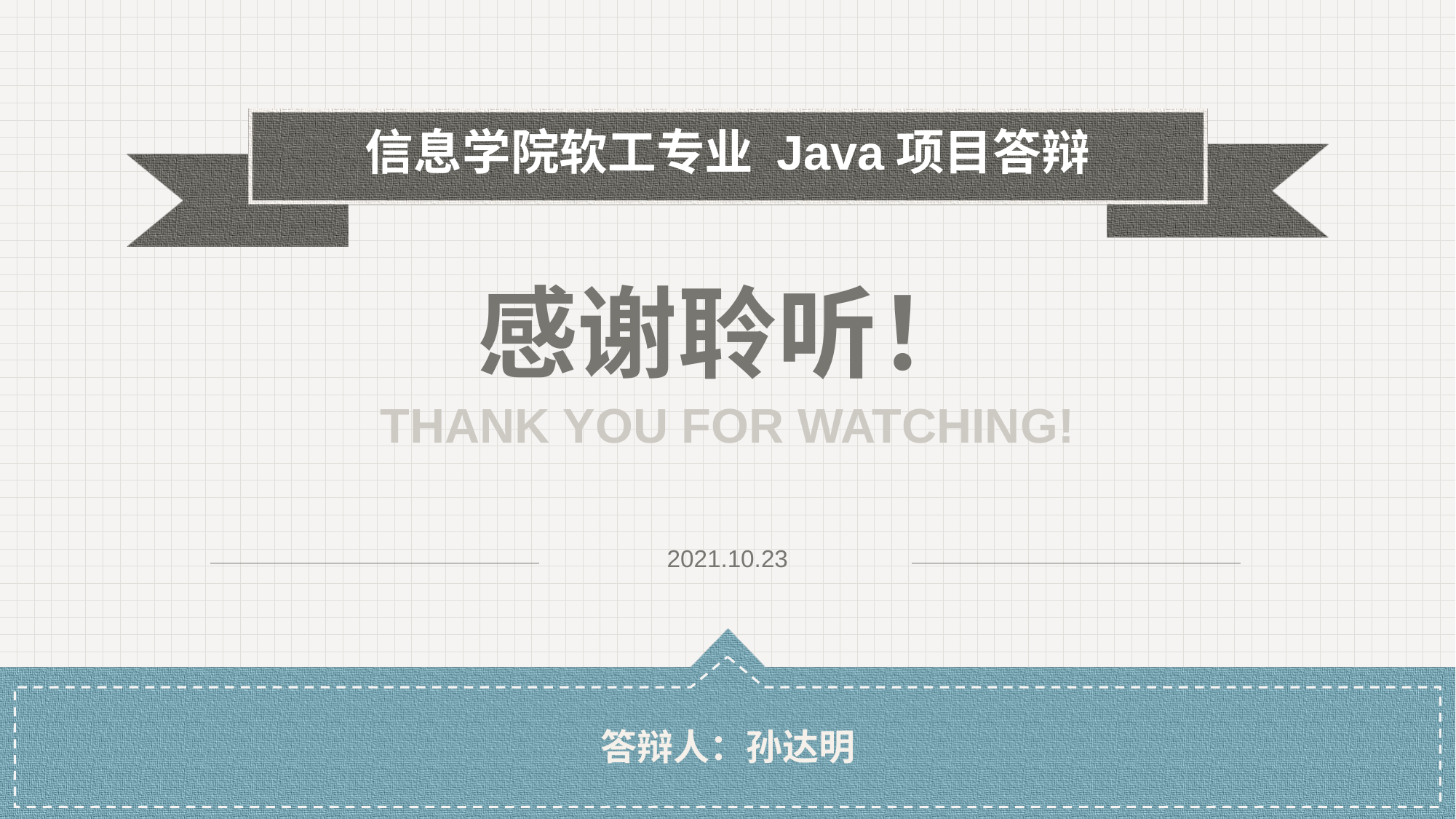

信息学院软工专业 Java项目答辩
感谢聆听！
THANK YOU FOR WATCHING!
2021.10.23
答辩人：孙达明